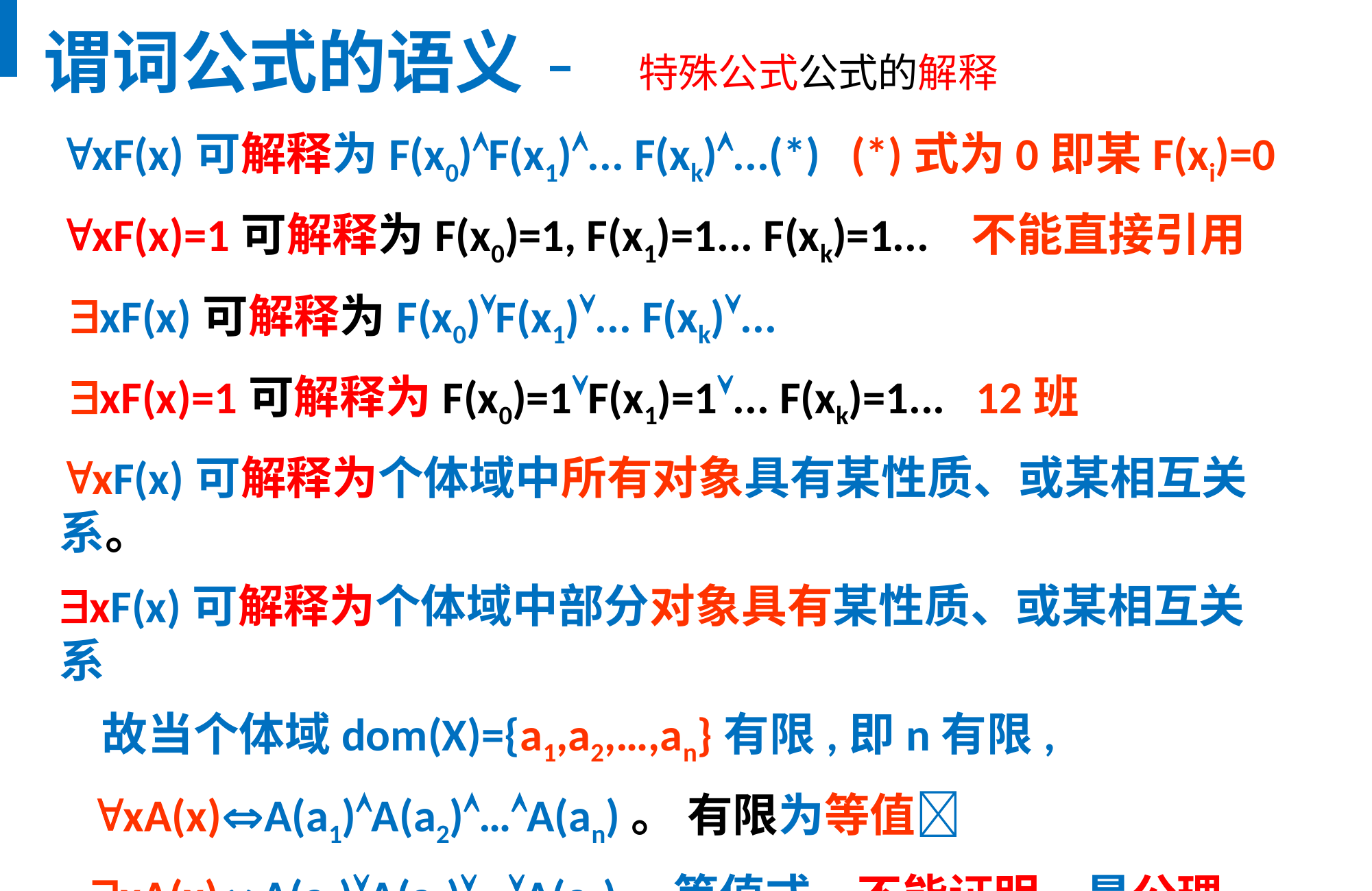

谓词公式的语义- 特殊公式公式的解释
∀xF(x)可解释为F(x0)∧F(x1)∧... F(xk)∧...(*)   (*)式为0即某F(xi)=0
∀xF(x)=1可解释为F(x0)=1, F(x1)=1... F(xk)=1...   不能直接引用
 ∃xF(x)可解释为F(x0)∨F(x1)∨... F(xk)∨...
 ∃xF(x)=1可解释为F(x0)=1∨F(x1)=1∨... F(xk)=1...   12班
∀xF(x)可解释为个体域中所有对象具有某性质、或某相互关系。
∃xF(x)可解释为个体域中部分对象具有某性质、或某相互关系
   故当个体域dom(X)={a1,a2,…,an}有限,即n有限,
   ∀xA(x)⇔A(a1)∧A(a2)∧…∧A(an)。 有限为等值⇔
   ∃xA(x)⇔A(a1)∨A(a2)∨…∨A(an)。等值式，不能证明，是公理